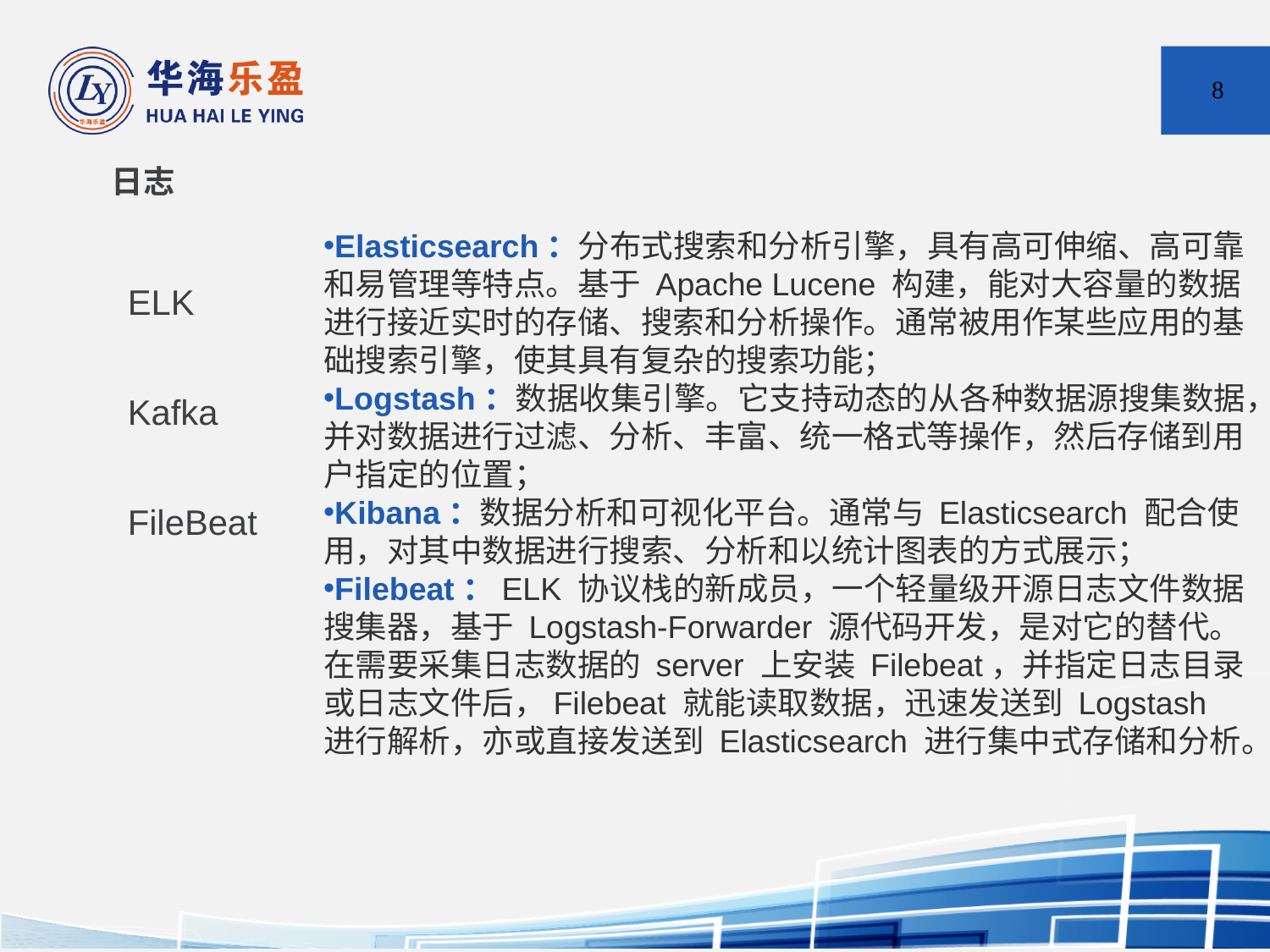

8
日志
Elasticsearch：分布式搜索和分析引擎，具有高可伸缩、高可靠和易管理等特点。基于 Apache Lucene 构建，能对大容量的数据进行接近实时的存储、搜索和分析操作。通常被用作某些应用的基础搜索引擎，使其具有复杂的搜索功能；
Logstash：数据收集引擎。它支持动态的从各种数据源搜集数据，并对数据进行过滤、分析、丰富、统一格式等操作，然后存储到用户指定的位置；
Kibana：数据分析和可视化平台。通常与 Elasticsearch 配合使用，对其中数据进行搜索、分析和以统计图表的方式展示；
Filebeat：ELK 协议栈的新成员，一个轻量级开源日志文件数据搜集器，基于 Logstash-Forwarder 源代码开发，是对它的替代。在需要采集日志数据的 server 上安装 Filebeat，并指定日志目录或日志文件后，Filebeat 就能读取数据，迅速发送到 Logstash 进行解析，亦或直接发送到 Elasticsearch 进行集中式存储和分析。
ELK

Kafka

FileBeat